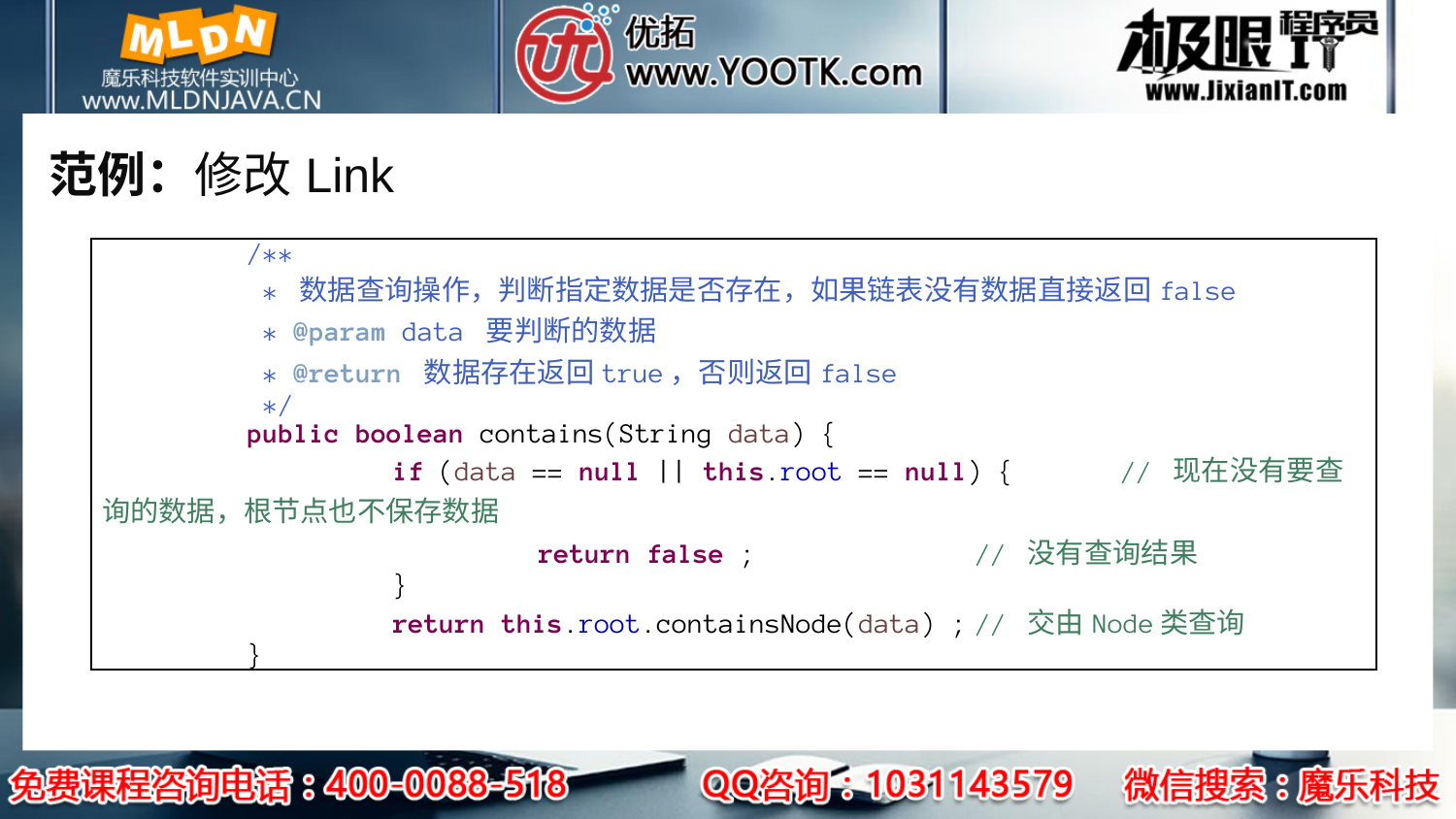

# 范例：修改Link
| /\*\* \* 数据查询操作，判断指定数据是否存在，如果链表没有数据直接返回false \* @param data 要判断的数据 \* @return 数据存在返回true，否则返回false \*/ public boolean contains(String data) { if (data == null || this.root == null) { // 现在没有要查询的数据，根节点也不保存数据 return false ; // 没有查询结果 } return this.root.containsNode(data) ; // 交由Node类查询 } |
| --- |